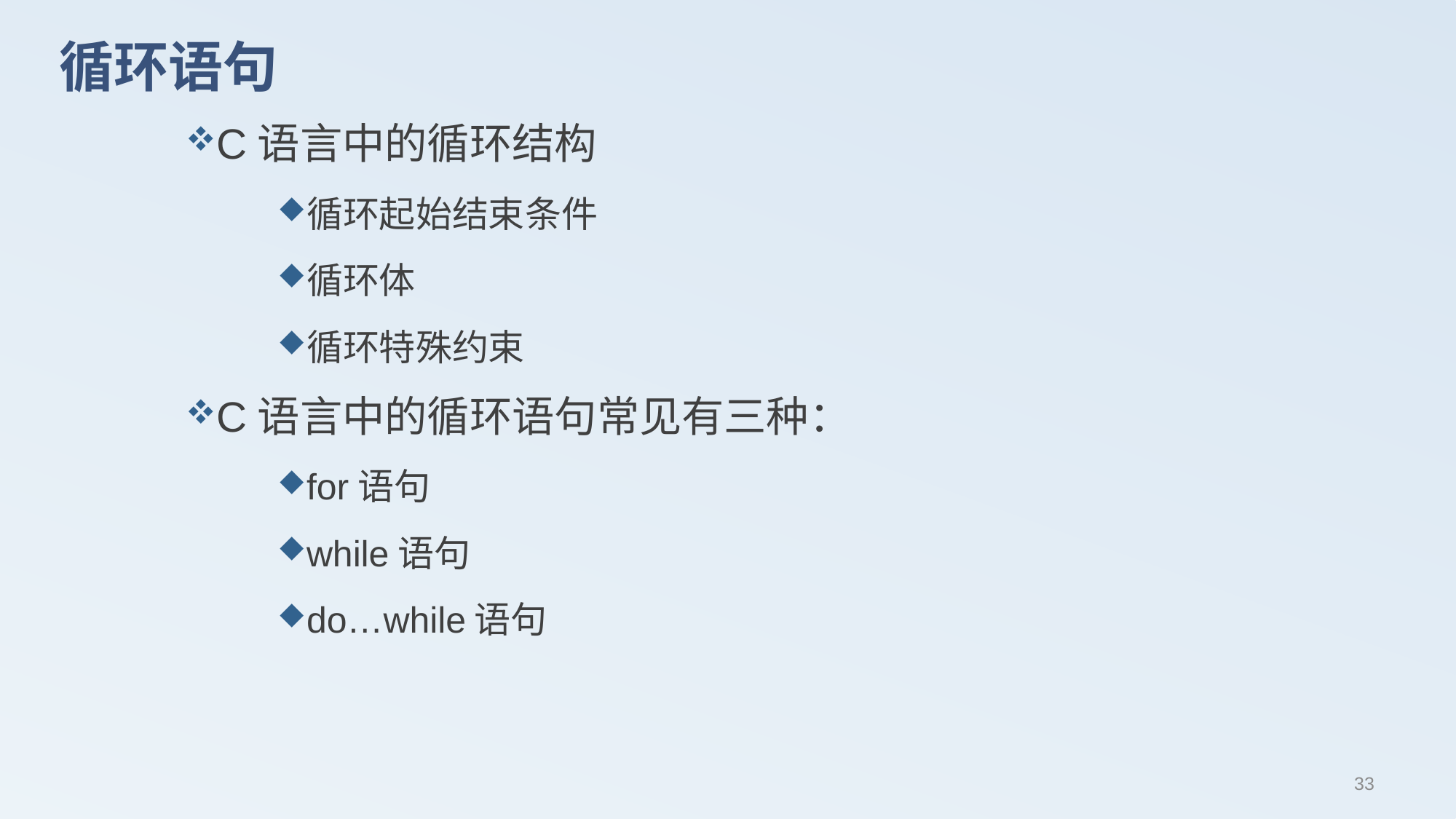

# 循环语句
C语言中的循环结构
循环起始结束条件
循环体
循环特殊约束
C语言中的循环语句常见有三种：
for语句
while语句
do…while语句